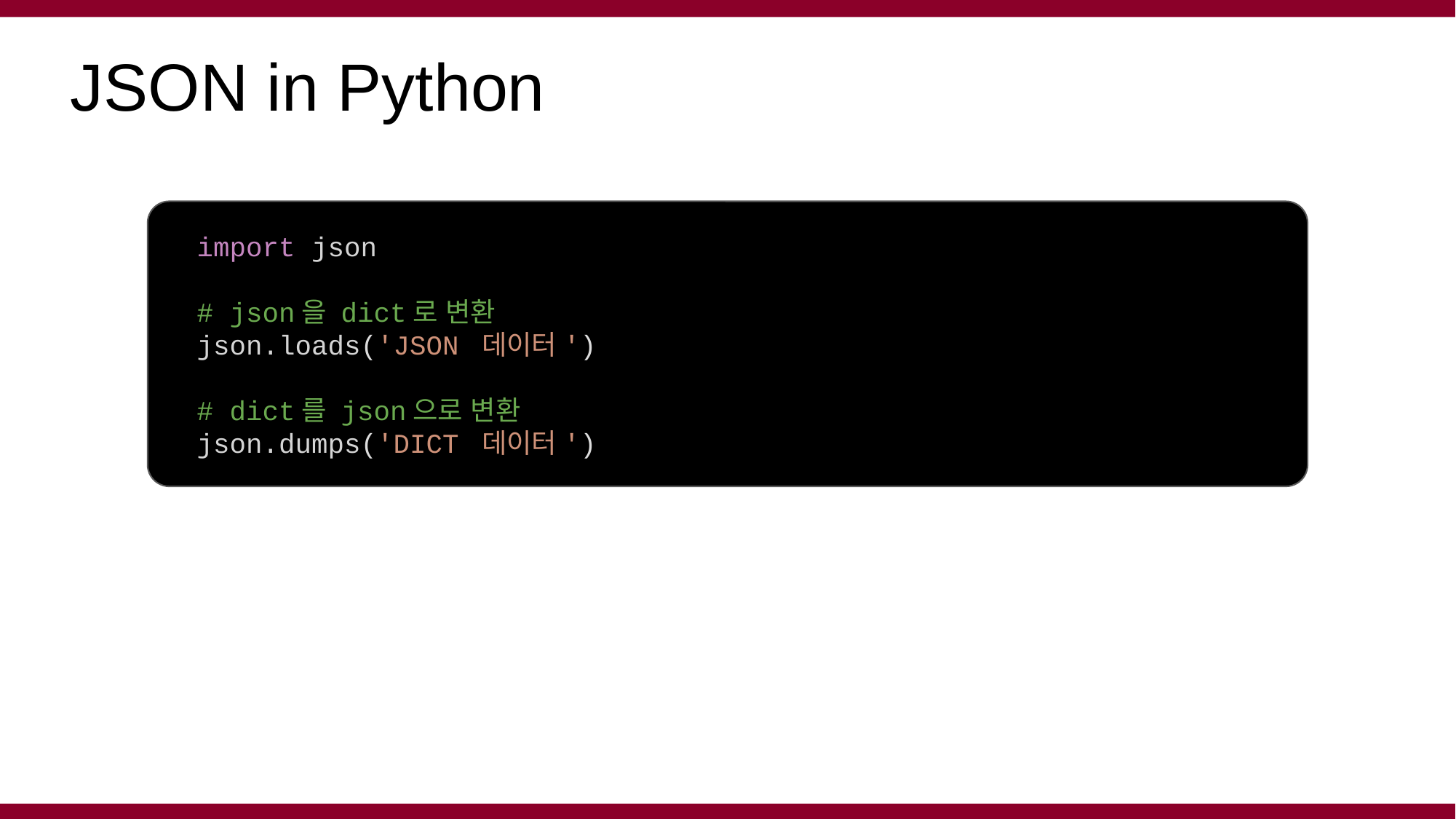

# JSON in Python
import json
# json을 dict로 변환
json.loads('JSON 데이터')
# dict를 json으로 변환
json.dumps('DICT 데이터')